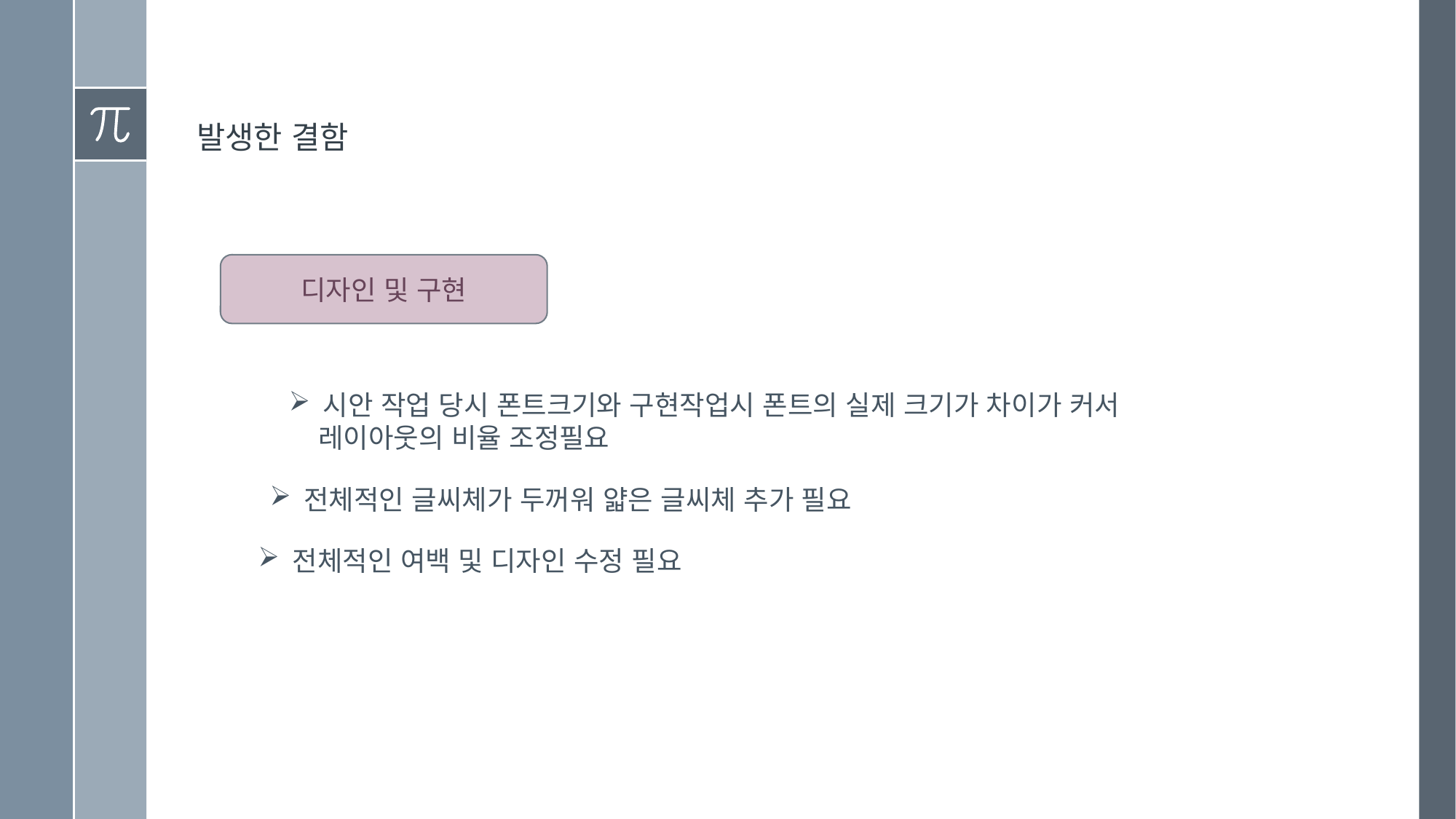

# 발생한 결함
디자인 및 구현
시안 작업 당시 폰트크기와 구현작업시 폰트의 실제 크기가 차이가 커서
   레이아웃의 비율 조정필요
전체적인 글씨체가 두꺼워 얇은 글씨체 추가 필요
전체적인 여백 및 디자인 수정 필요